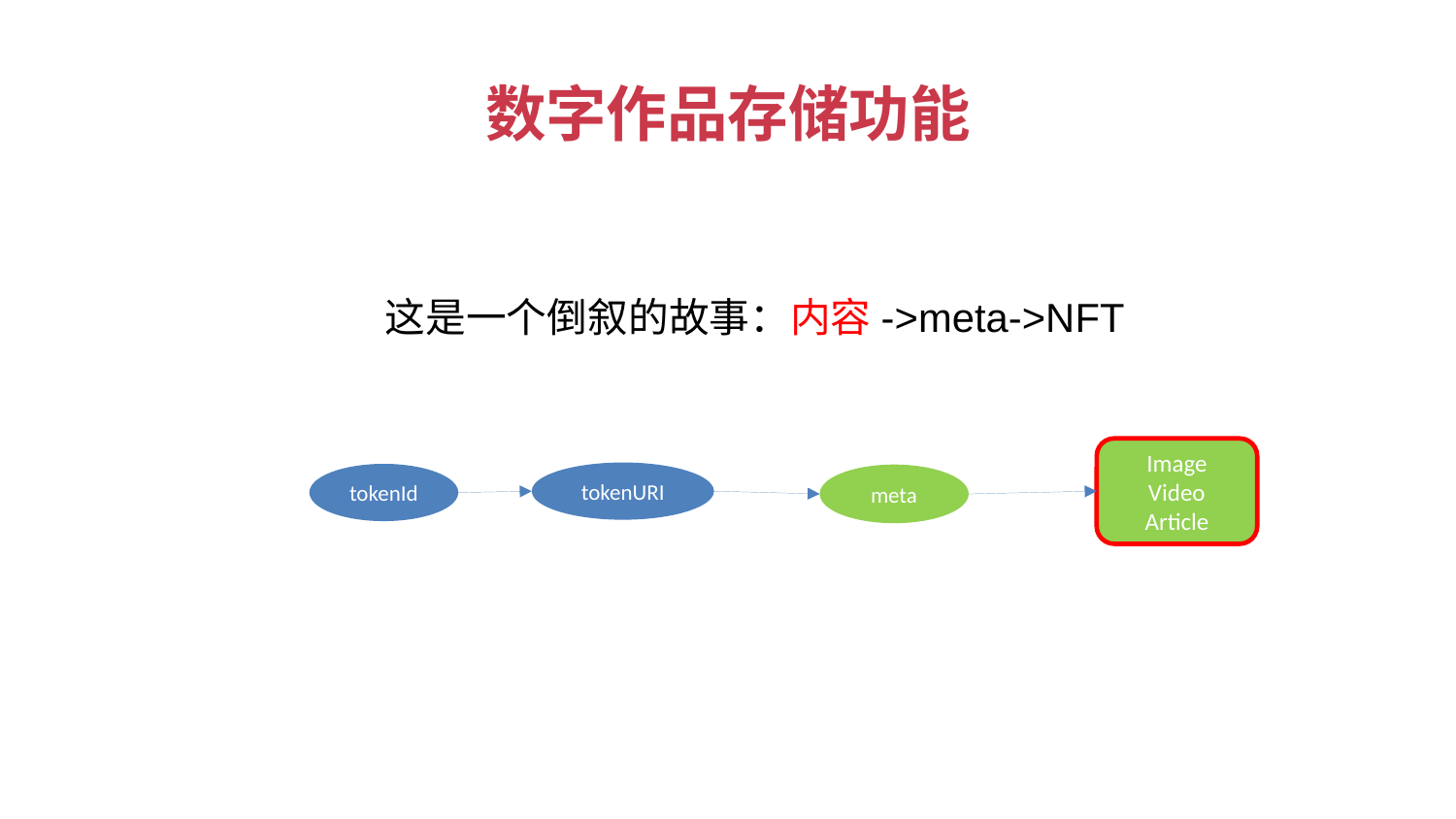

数字作品存储功能
这是一个倒叙的故事：内容->meta->NFT

Image
Video
Article
tokenURI
tokenId
meta